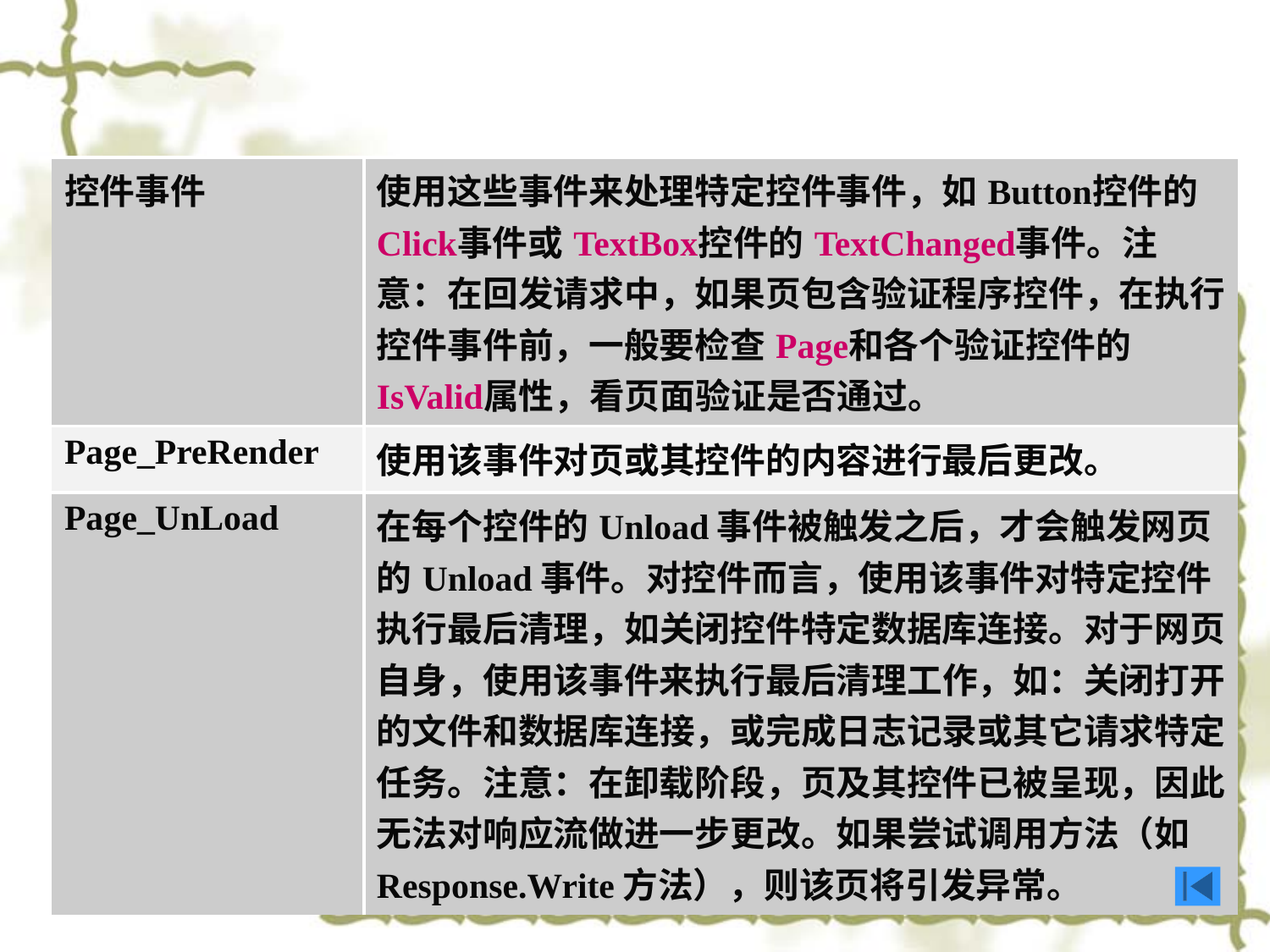

| 控件事件 | 使用这些事件来处理特定控件事件，如Button控件的Click事件或TextBox控件的TextChanged事件。注意：在回发请求中，如果页包含验证程序控件，在执行控件事件前，一般要检查Page和各个验证控件的IsValid属性，看页面验证是否通过。 |
| --- | --- |
| Page\_PreRender | 使用该事件对页或其控件的内容进行最后更改。 |
| Page\_UnLoad | 在每个控件的Unload事件被触发之后，才会触发网页的Unload事件。对控件而言，使用该事件对特定控件执行最后清理，如关闭控件特定数据库连接。对于网页自身，使用该事件来执行最后清理工作，如：关闭打开的文件和数据库连接，或完成日志记录或其它请求特定任务。注意：在卸载阶段，页及其控件已被呈现，因此无法对响应流做进一步更改。如果尝试调用方法（如Response.Write方法），则该页将引发异常。 |